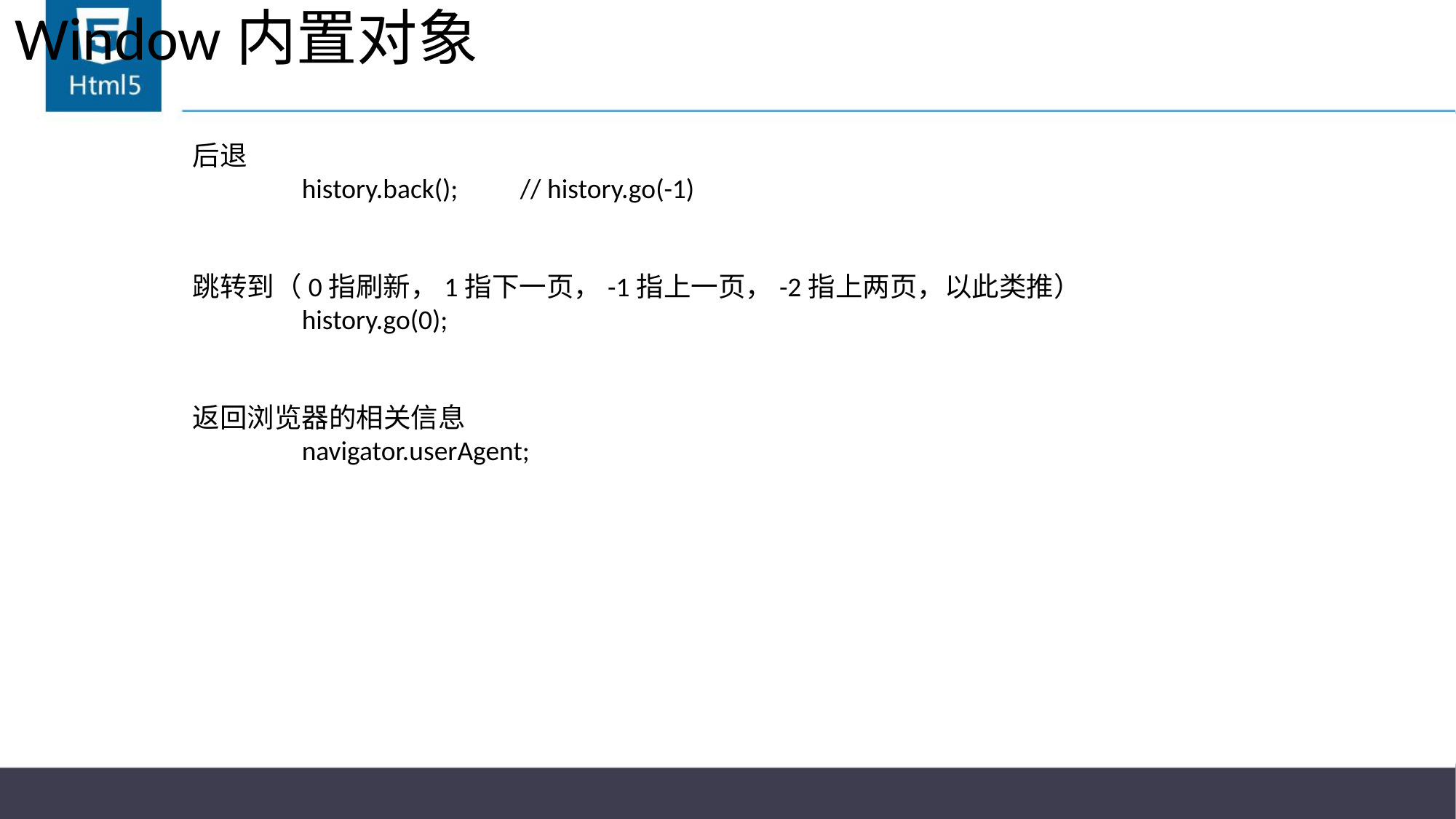

# Window内置对象
后退
	history.back();	// history.go(-1)

跳转到（0指刷新，1指下一页，-1指上一页，-2指上两页，以此类推）
	history.go(0);

返回浏览器的相关信息
	navigator.userAgent;